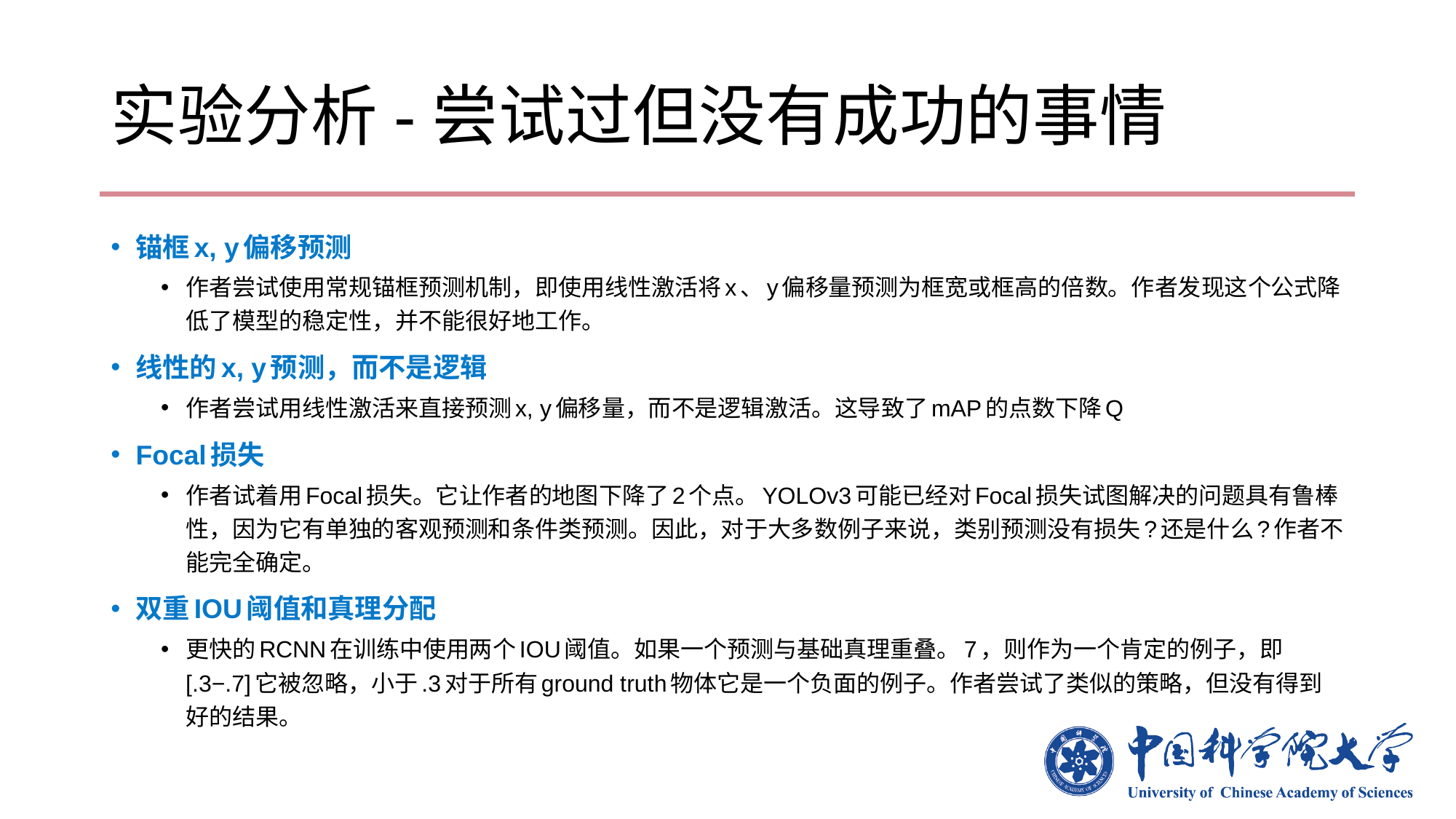

# 实验分析-尝试过但没有成功的事情
锚框x, y偏移预测
作者尝试使用常规锚框预测机制，即使用线性激活将x、y偏移量预测为框宽或框高的倍数。作者发现这个公式降低了模型的稳定性，并不能很好地工作。
线性的x, y预测，而不是逻辑
作者尝试用线性激活来直接预测x, y偏移量，而不是逻辑激活。这导致了mAP的点数下降Q
Focal损失
作者试着用Focal损失。它让作者的地图下降了2个点。YOLOv3可能已经对Focal损失试图解决的问题具有鲁棒性，因为它有单独的客观预测和条件类预测。因此，对于大多数例子来说，类别预测没有损失?还是什么?作者不能完全确定。
双重IOU阈值和真理分配
更快的RCNN在训练中使用两个IOU阈值。如果一个预测与基础真理重叠。7，则作为一个肯定的例子，即[.3−.7]它被忽略，小于.3对于所有ground truth物体它是一个负面的例子。作者尝试了类似的策略，但没有得到好的结果。